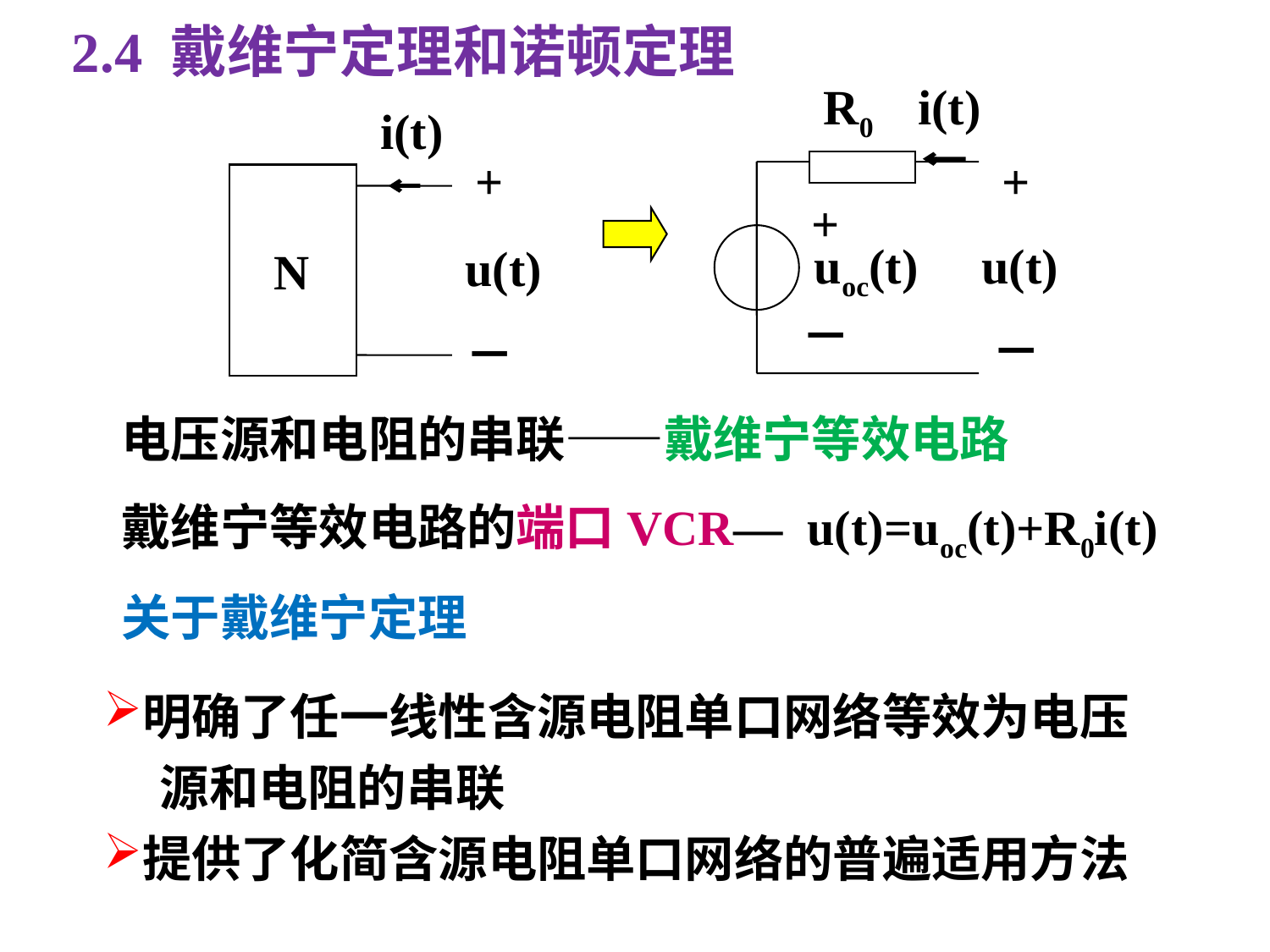

2.4 戴维宁定理和诺顿定理
R0
i(t)
+

+

uoc(t)
u(t)
－
－

i(t)
+

N
u(t)
－

电压源和电阻的串联——戴维宁等效电路
戴维宁等效电路的端口VCR—  u(t)=uoc(t)+R0i(t)
关于戴维宁定理
明确了任一线性含源电阻单口网络等效为电压
    源和电阻的串联
提供了化简含源电阻单口网络的普遍适用方法